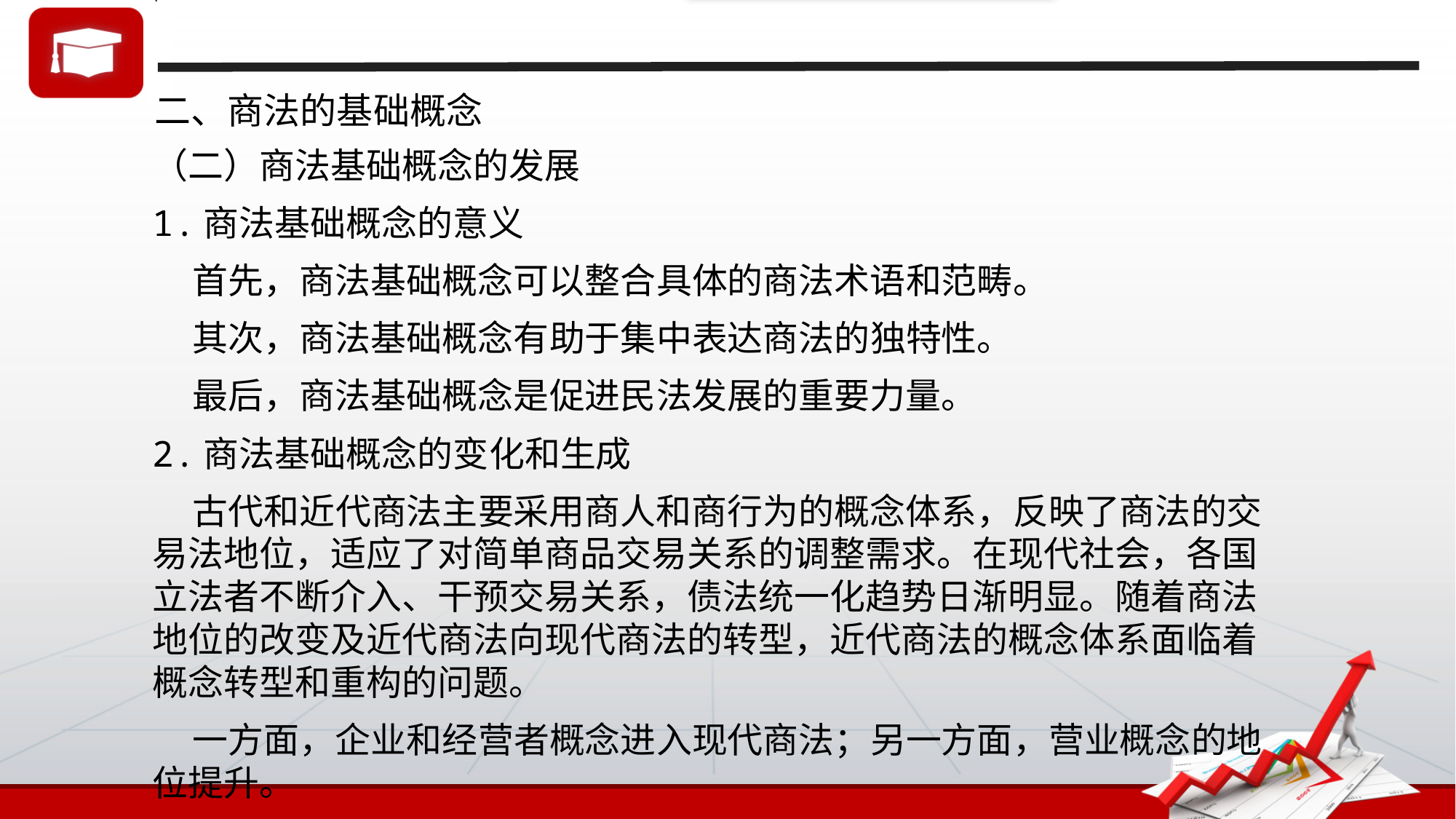

二、商法的基础概念
（二）商法基础概念的发展
1.商法基础概念的意义
    首先，商法基础概念可以整合具体的商法术语和范畴。
    其次，商法基础概念有助于集中表达商法的独特性。
    最后，商法基础概念是促进民法发展的重要力量。
2.商法基础概念的变化和生成
    古代和近代商法主要采用商人和商行为的概念体系，反映了商法的交易法地位，适应了对简单商品交易关系的调整需求。在现代社会，各国立法者不断介入、干预交易关系，债法统一化趋势日渐明显。随着商法地位的改变及近代商法向现代商法的转型，近代商法的概念体系面临着概念转型和重构的问题。
    一方面，企业和经营者概念进入现代商法；另一方面，营业概念的地位提升。